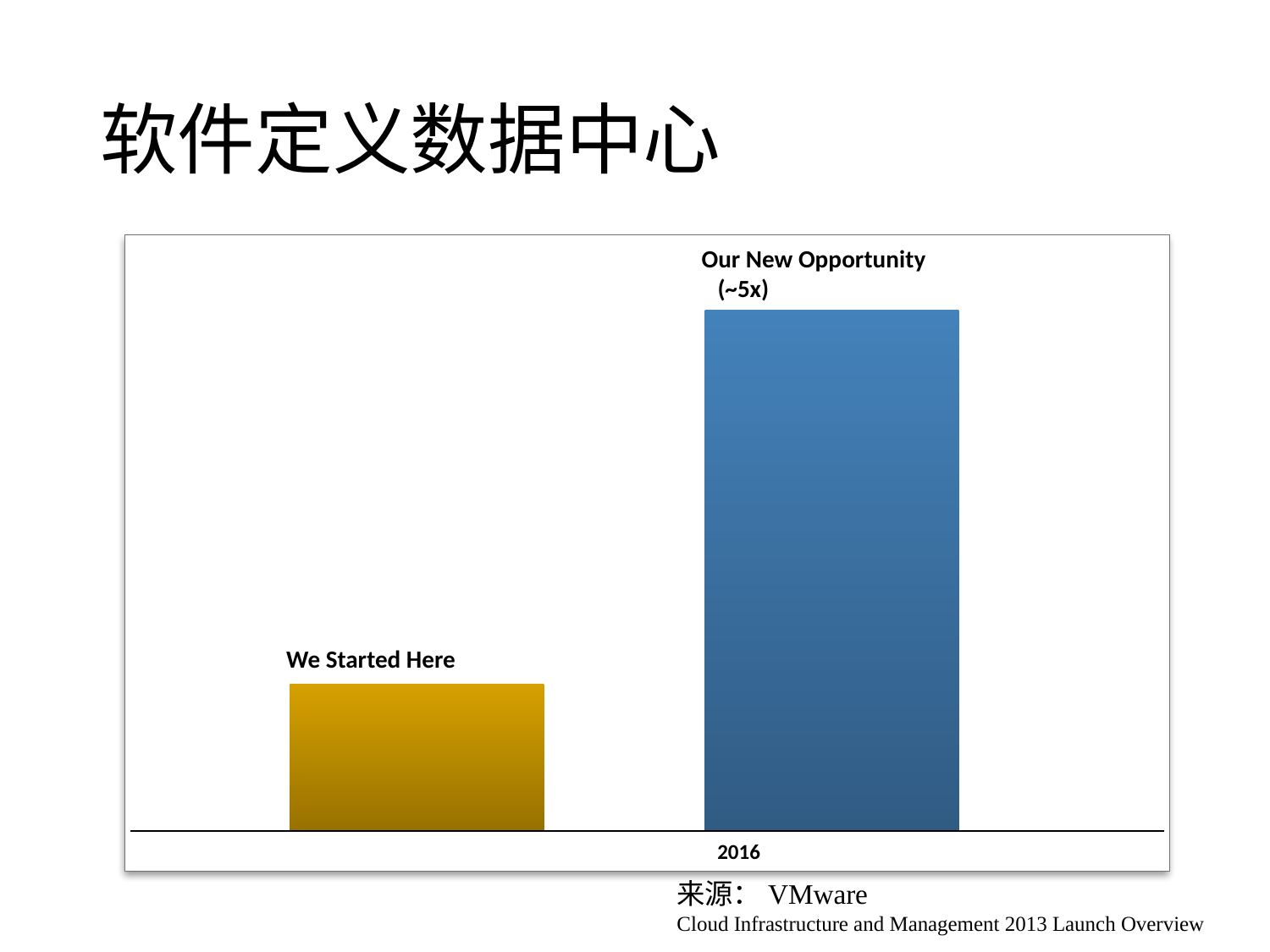

# 软件定义数据中心

Our New Opportunity (~5x)
$28 Billion
SDDC
20 % CAGR

We Started Here
$6 Billion
Compute Virtualization
2016
来源：VMware
Cloud Infrastructure and Management 2013 Launch Overview